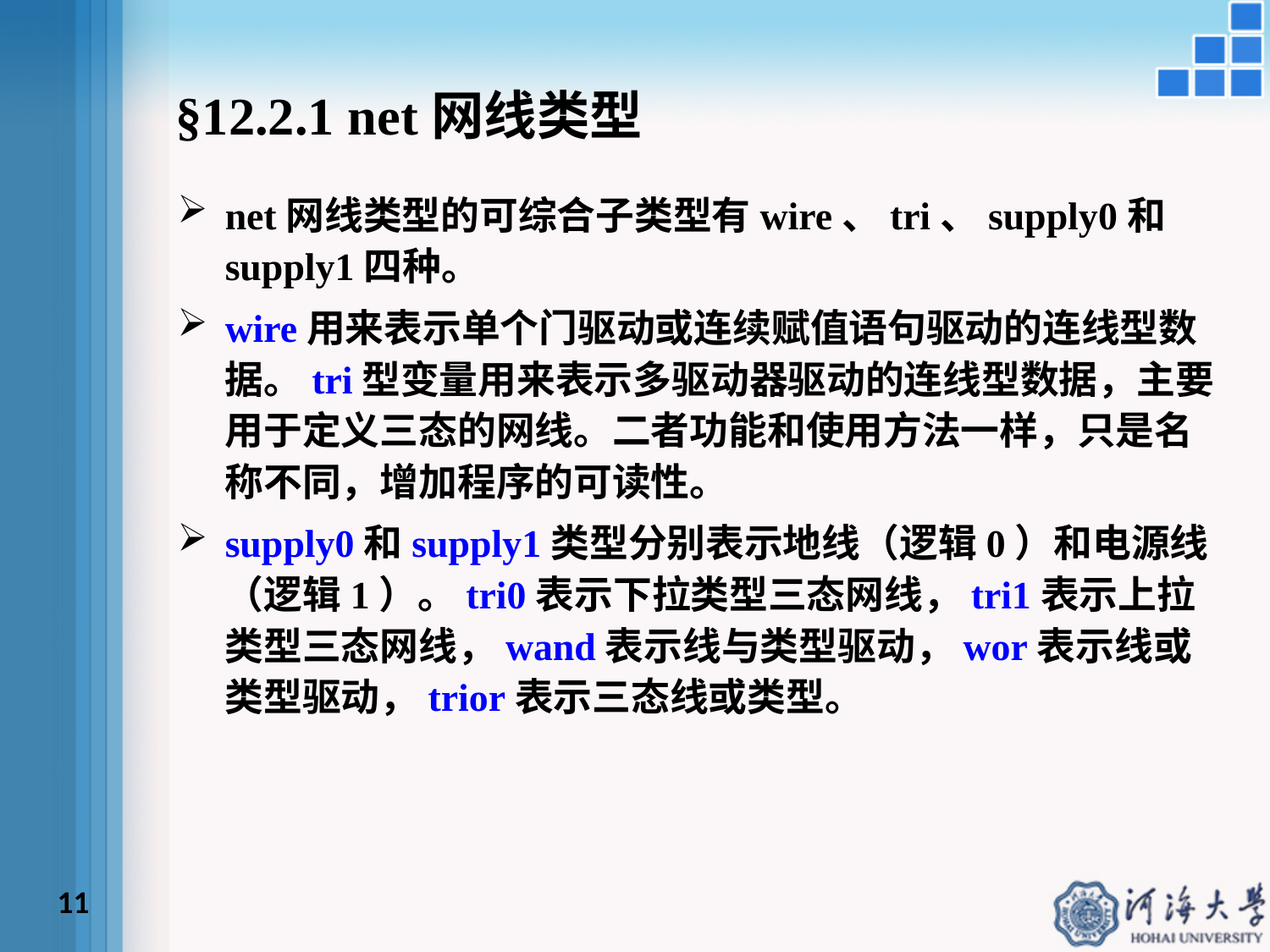

§12.2.1 net网线类型
net网线类型的可综合子类型有wire、tri、supply0和supply1四种。
wire用来表示单个门驱动或连续赋值语句驱动的连线型数据。tri型变量用来表示多驱动器驱动的连线型数据，主要用于定义三态的网线。二者功能和使用方法一样，只是名称不同，增加程序的可读性。
supply0和supply1类型分别表示地线（逻辑0）和电源线（逻辑1）。tri0表示下拉类型三态网线，tri1表示上拉类型三态网线，wand表示线与类型驱动，wor表示线或类型驱动，trior表示三态线或类型。
11